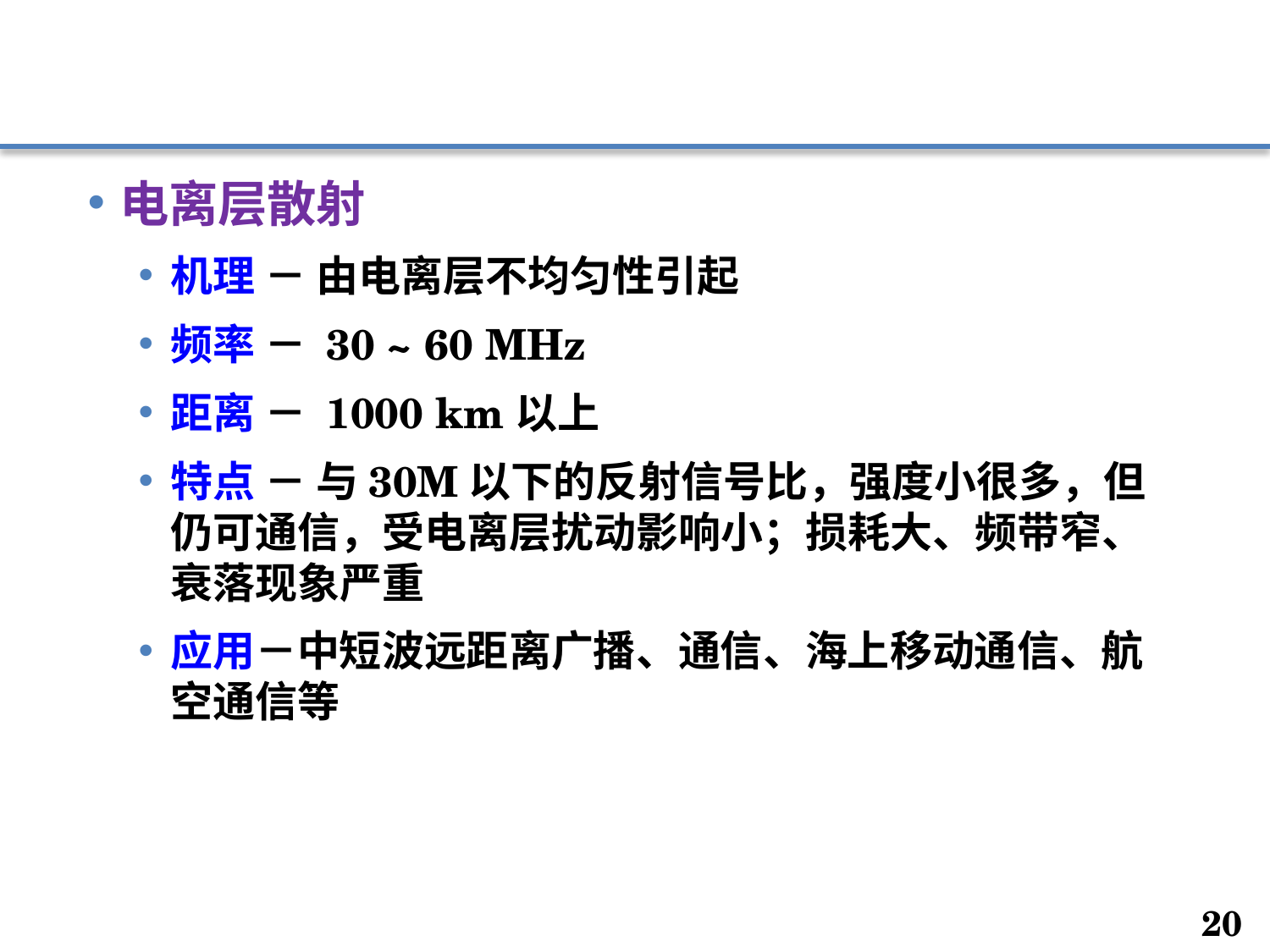

#
电离层散射
机理 － 由电离层不均匀性引起
频率 － 30 ~ 60 MHz
距离 － 1000 km以上
特点 － 与30M以下的反射信号比，强度小很多，但仍可通信，受电离层扰动影响小；损耗大、频带窄、衰落现象严重
应用－中短波远距离广播、通信、海上移动通信、航空通信等

20